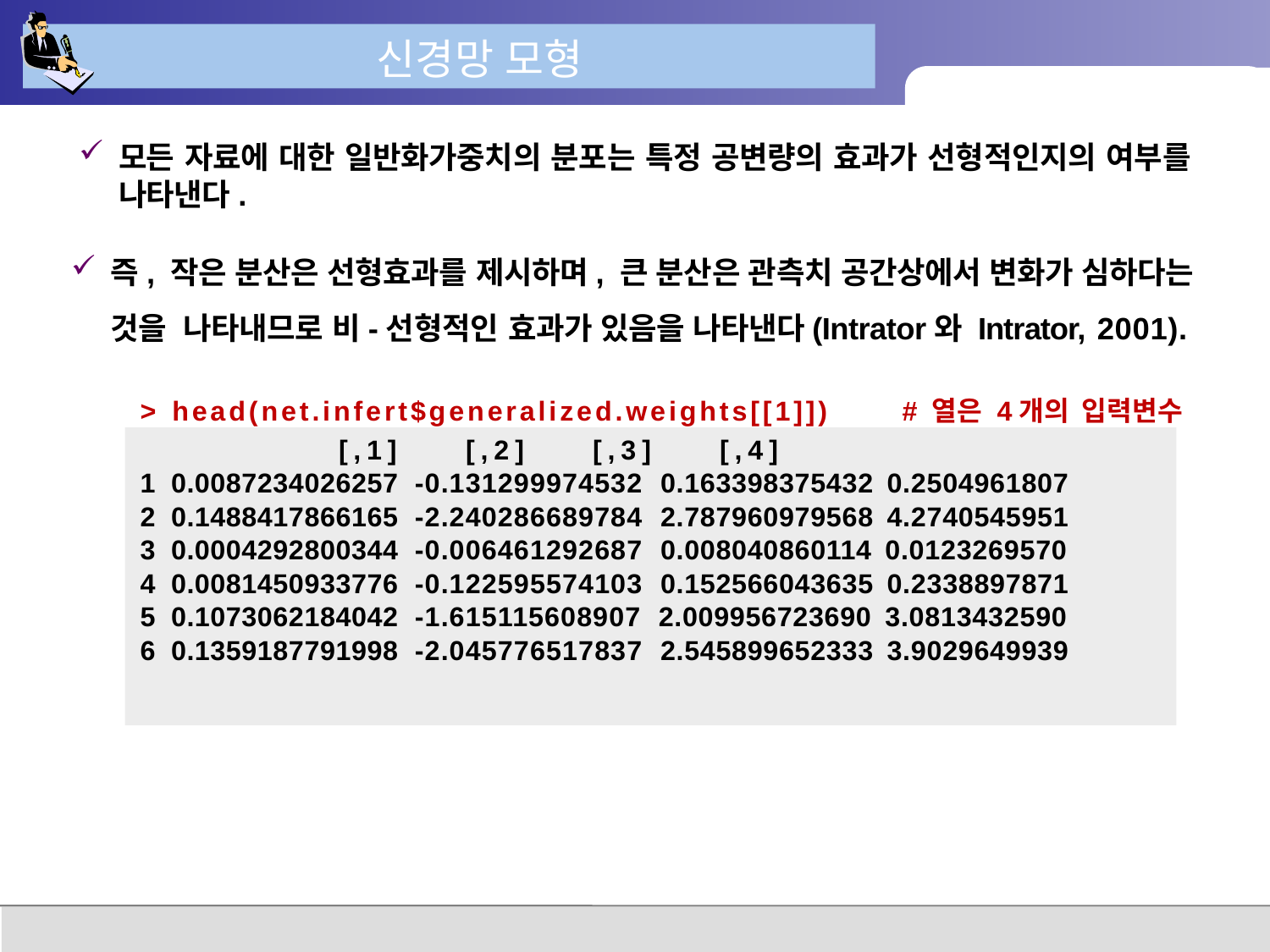

# 신경망 모형
모든 자료에 대한 일반화가중치의 분포는 특정 공변량의 효과가 선형적인지의 여부를 나타낸다.
즉, 작은 분산은 선형효과를 제시하며, 큰 분산은 관측치 공간상에서 변화가 심하다는 것을  나타내므로 비-선형적인 효과가 있음을 나타낸다(Intrator와 Intrator, 2001).

>  head(net.infert$generalized.weights[[1]])	# 열은 4개의 입력변수
[,1]	[,2]	[,3]	[,4]
1  0.0087234026257  -0.131299974532  0.163398375432 0.2504961807
2  0.1488417866165  -2.240286689784  2.787960979568 4.2740545951
3  0.0004292800344  -0.006461292687  0.008040860114 0.0123269570
4  0.0081450933776  -0.122595574103  0.152566043635 0.2338897871
5  0.1073062184042  -1.615115608907  2.009956723690 3.0813432590
6  0.1359187791998  -2.045776517837  2.545899652333 3.9029649939